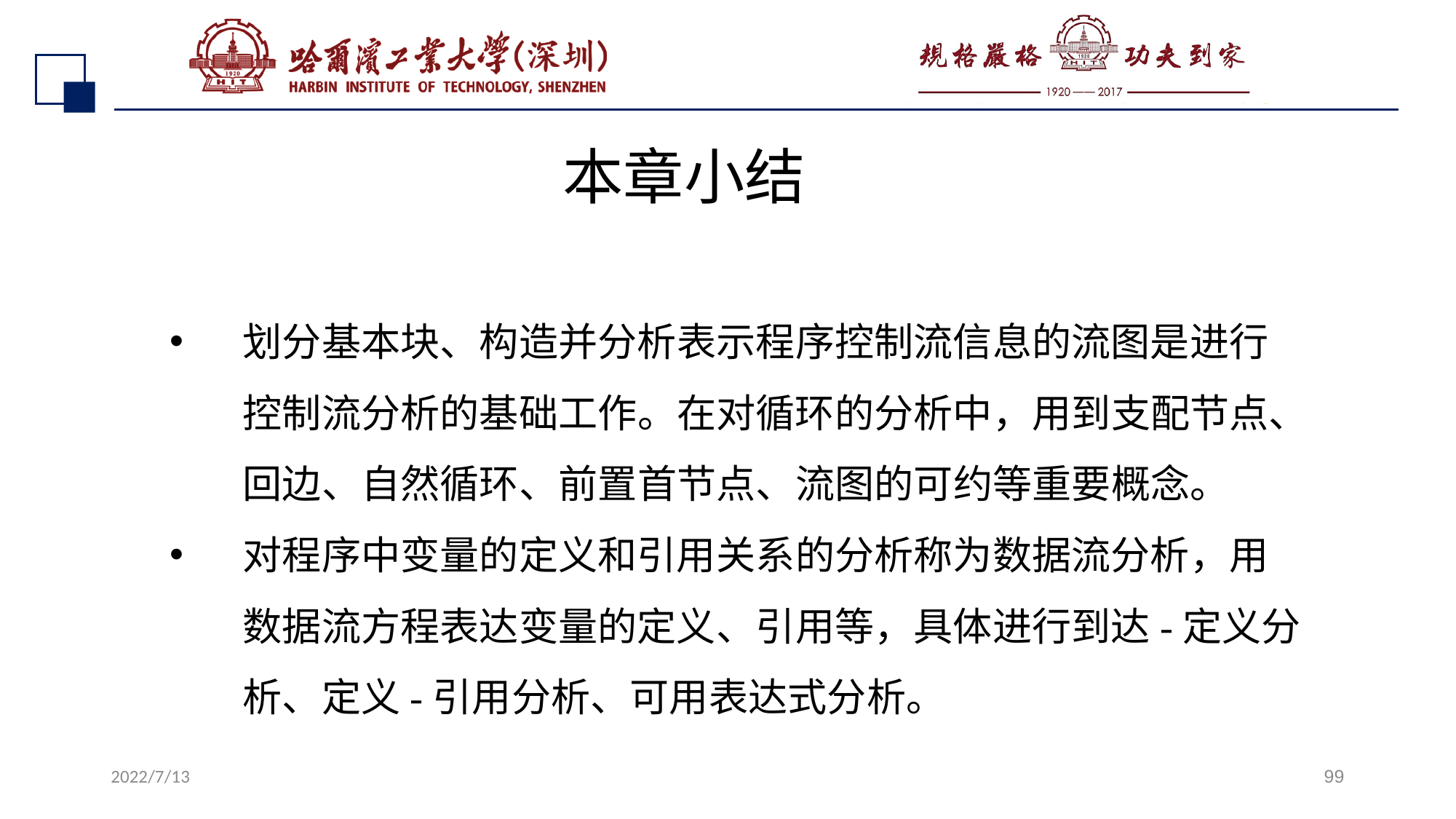

# 本章小结
划分基本块、构造并分析表示程序控制流信息的流图是进行控制流分析的基础工作。在对循环的分析中，用到支配节点、回边、自然循环、前置首节点、流图的可约等重要概念。
对程序中变量的定义和引用关系的分析称为数据流分析，用数据流方程表达变量的定义、引用等，具体进行到达-定义分析、定义-引用分析、可用表达式分析。
2022/7/13
99